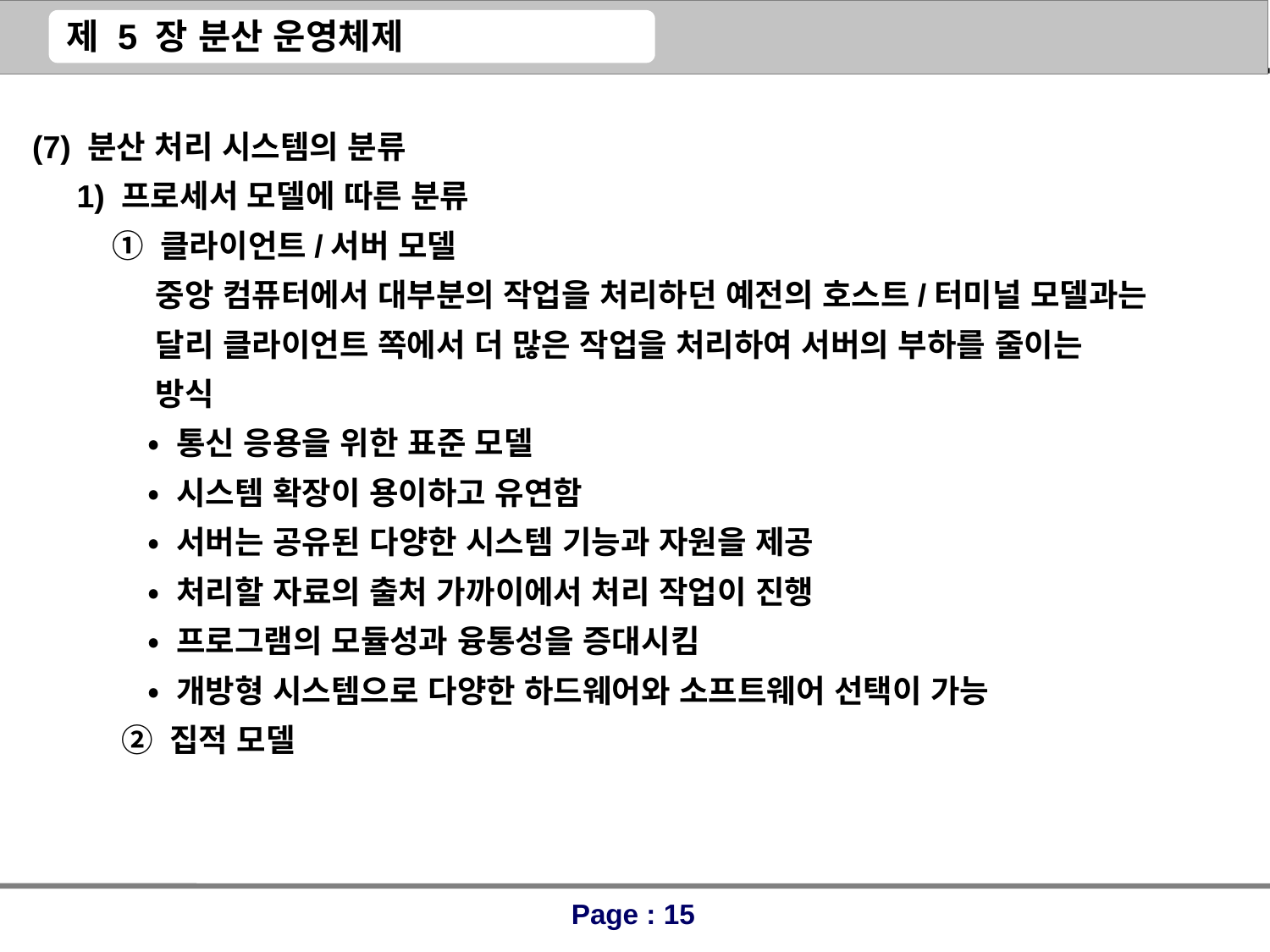

(7) 분산 처리 시스템의 분류
     1) 프로세서 모델에 따른 분류
         ① 클라이언트/서버 모델
             중앙 컴퓨터에서 대부분의 작업을 처리하던 예전의 호스트/터미널 모델과는
             달리 클라이언트 쪽에서 더 많은 작업을 처리하여 서버의 부하를 줄이는
             방식
             • 통신 응용을 위한 표준 모델
             • 시스템 확장이 용이하고 유연함
             • 서버는 공유된 다양한 시스템 기능과 자원을 제공
             • 처리할 자료의 출처 가까이에서 처리 작업이 진행
             • 프로그램의 모듈성과 융통성을 증대시킴
             • 개방형 시스템으로 다양한 하드웨어와 소프트웨어 선택이 가능
          ② 집적 모델
Page : 15